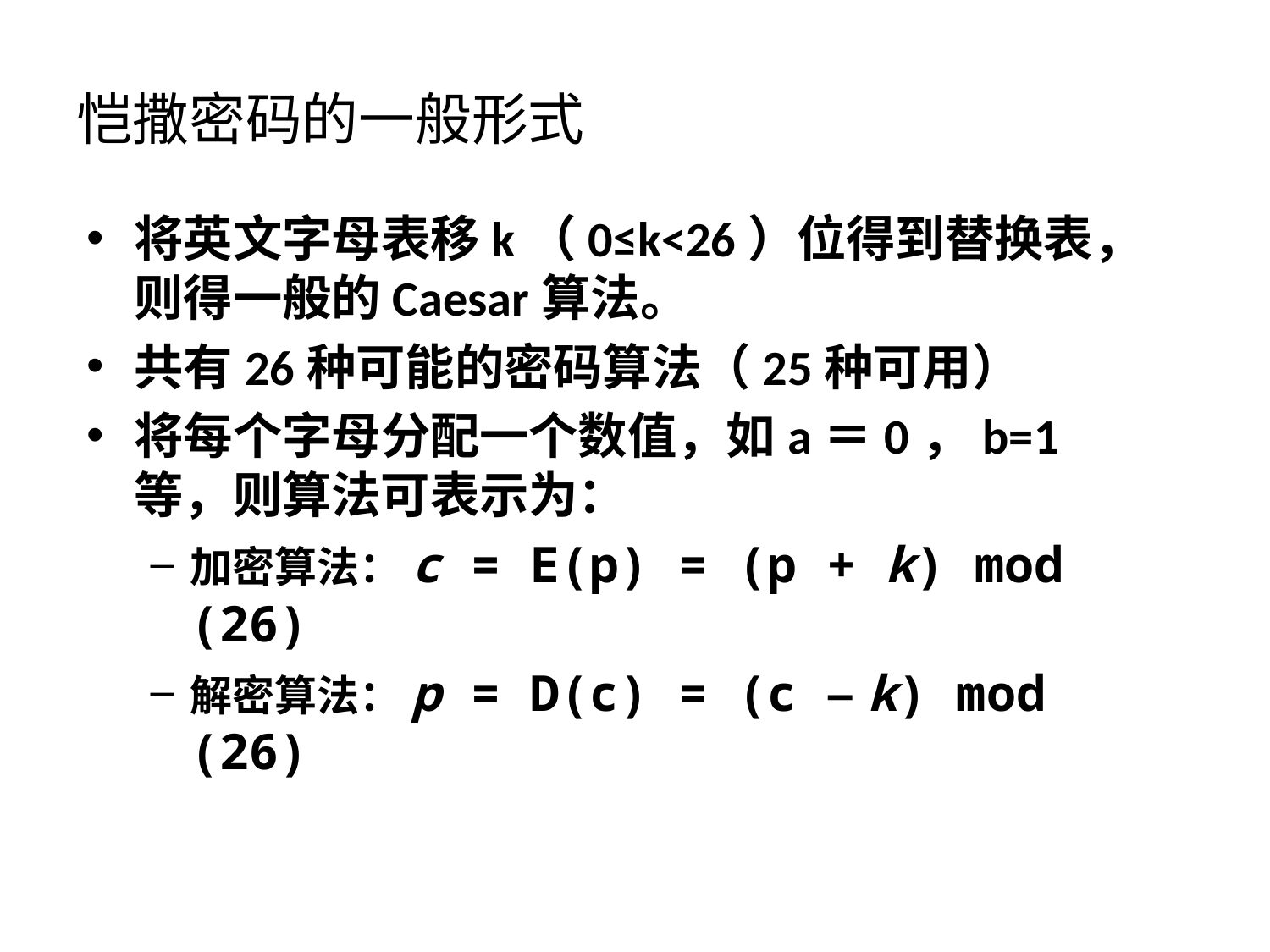

# 恺撒密码的一般形式
将英文字母表移k（0≤k<26）位得到替换表，则得一般的Caesar算法。
共有26种可能的密码算法（25种可用）
将每个字母分配一个数值，如a＝0，b=1等，则算法可表示为：
加密算法：c = E(p) = (p + k) mod (26)
解密算法：p = D(c) = (c – k) mod (26)